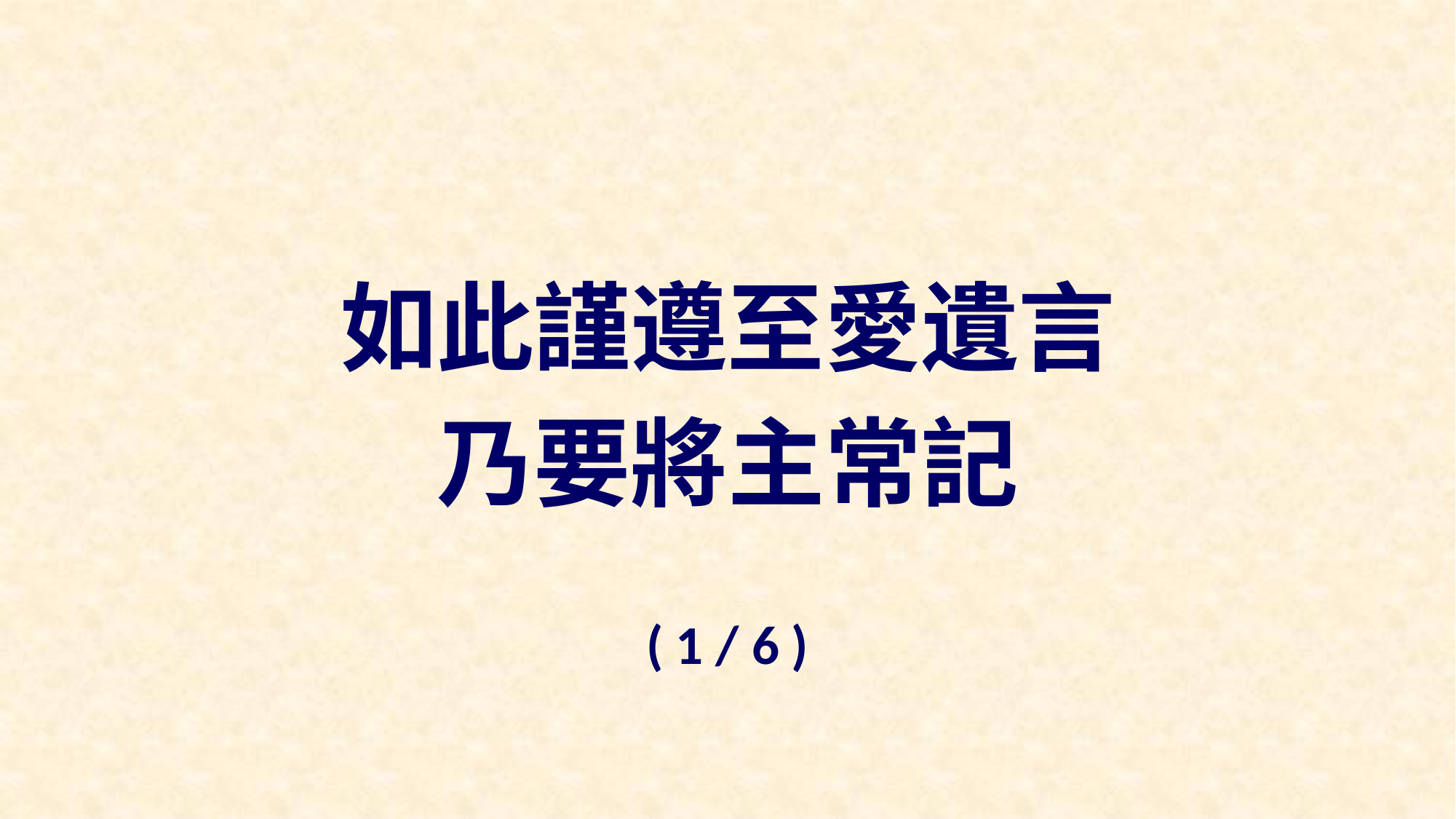

如此謹遵至愛遺言
乃要將主常記
( 1 / 6 )